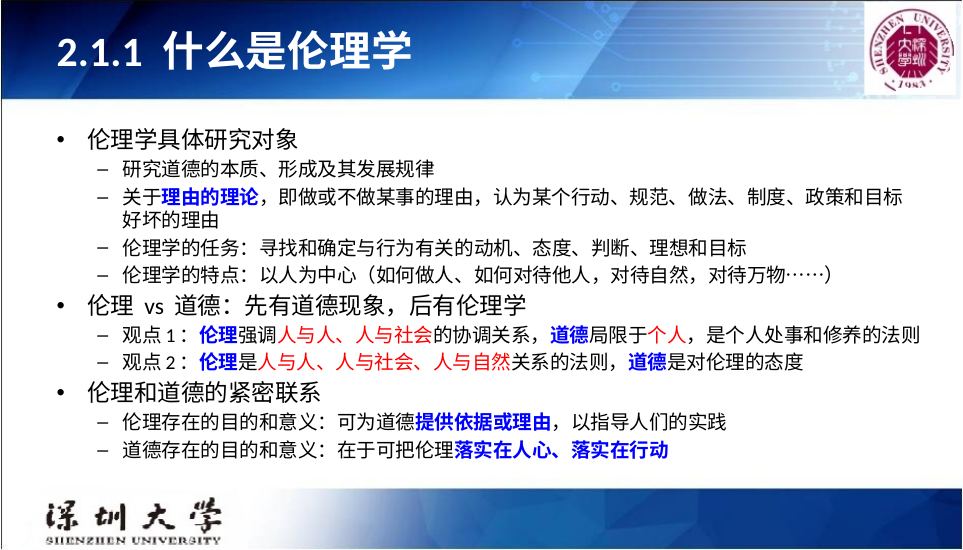

# 2.1.1 什么是伦理学
伦理学具体研究对象
研究道德的本质、形成及其发展规律
关于理由的理论，即做或不做某事的理由，认为某个行动、规范、做法、制度、政策和目标好坏的理由
伦理学的任务：寻找和确定与行为有关的动机、态度、判断、理想和目标
伦理学的特点：以人为中心（如何做人、如何对待他人，对待自然，对待万物……）
伦理 vs 道德：先有道德现象，后有伦理学
观点1：伦理强调人与人、人与社会的协调关系，道德局限于个人，是个人处事和修养的法则
观点2：伦理是人与人、人与社会、人与自然关系的法则，道德是对伦理的态度
伦理和道德的紧密联系
伦理存在的目的和意义：可为道德提供依据或理由，以指导人们的实践
道德存在的目的和意义：在于可把伦理落实在人心、落实在行动

7